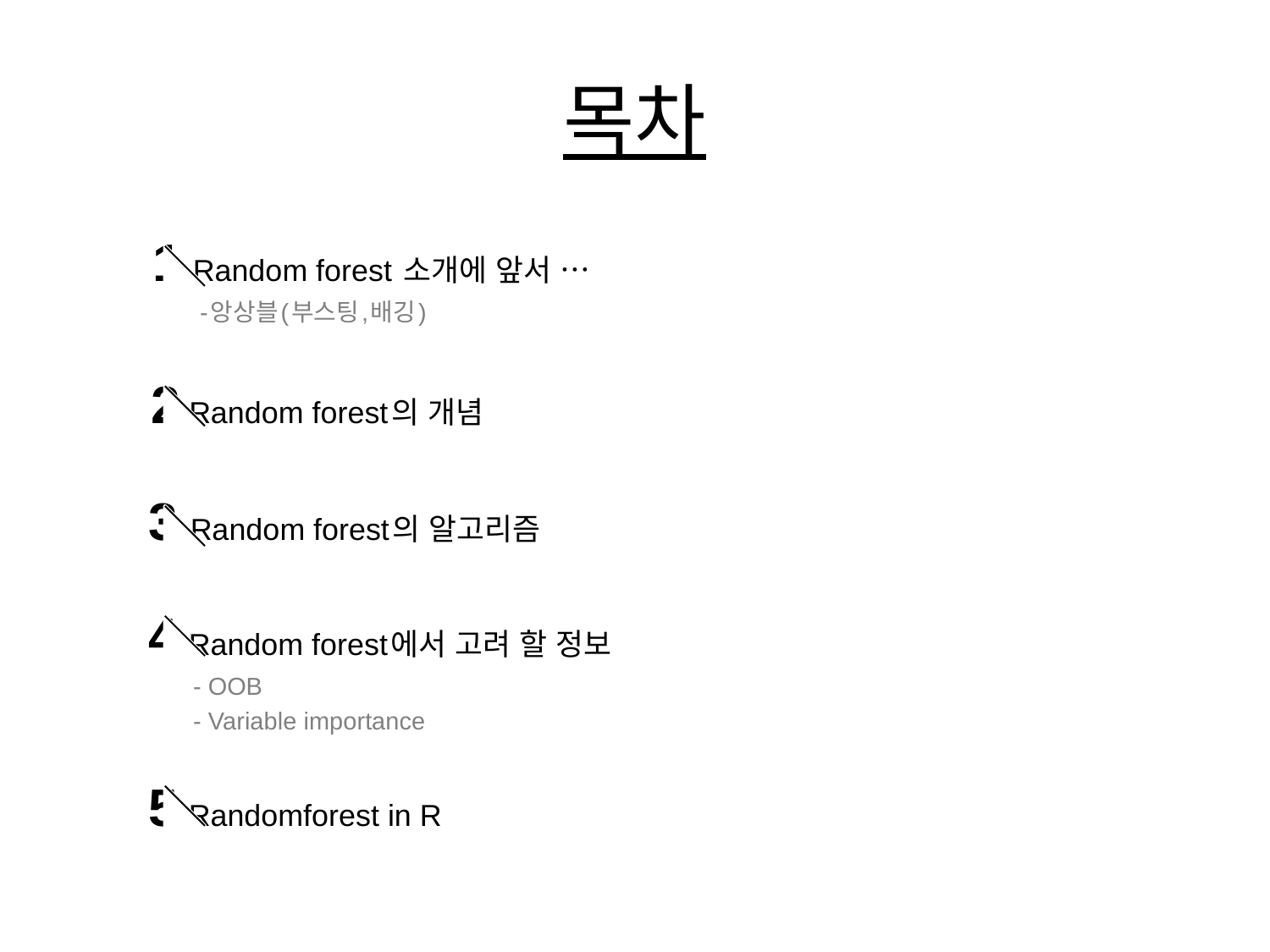

# 목차
          1  Random forest 소개에 앞서 …
       -앙상블(부스팅,배깅)

      2 Random forest의 개념

     3  Random forest의 알고리즘

     4  Random forest에서 고려 할 정보
      - OOB
      - Variable importance

     5  Randomforest in R